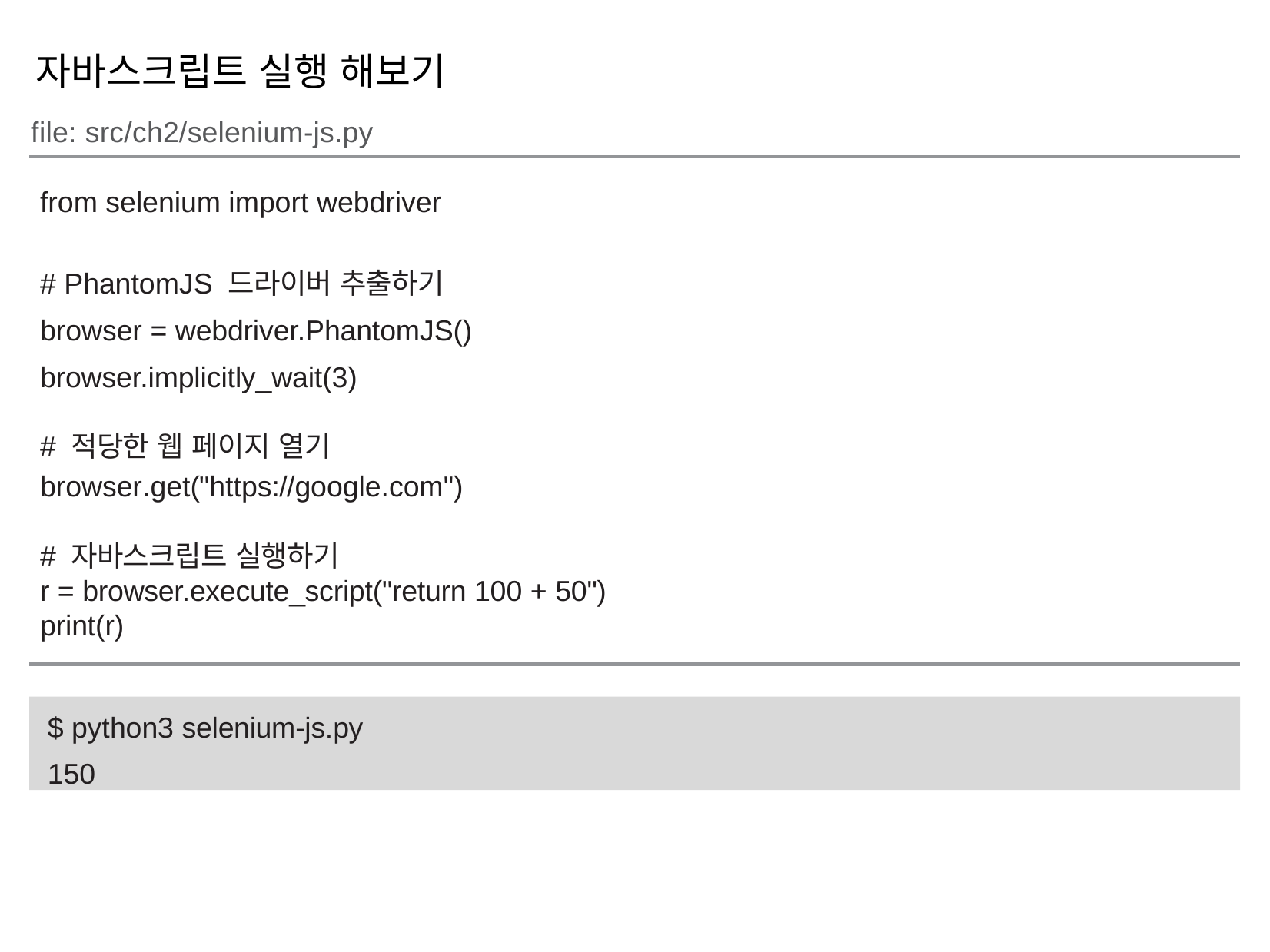

자바스크립트 실행 해보기
file: src/ch2/selenium-js.py

from selenium import webdriver

# PhantomJS 드라이버 추출하기
browser = webdriver.PhantomJS()
browser.implicitly_wait(3)

# 적당한 웹 페이지 열기
browser.get("https://google.com")

# 자바스크립트 실행하기
r = browser.execute_script("return 100 + 50")
print(r)

$ python3 selenium-js.py
150